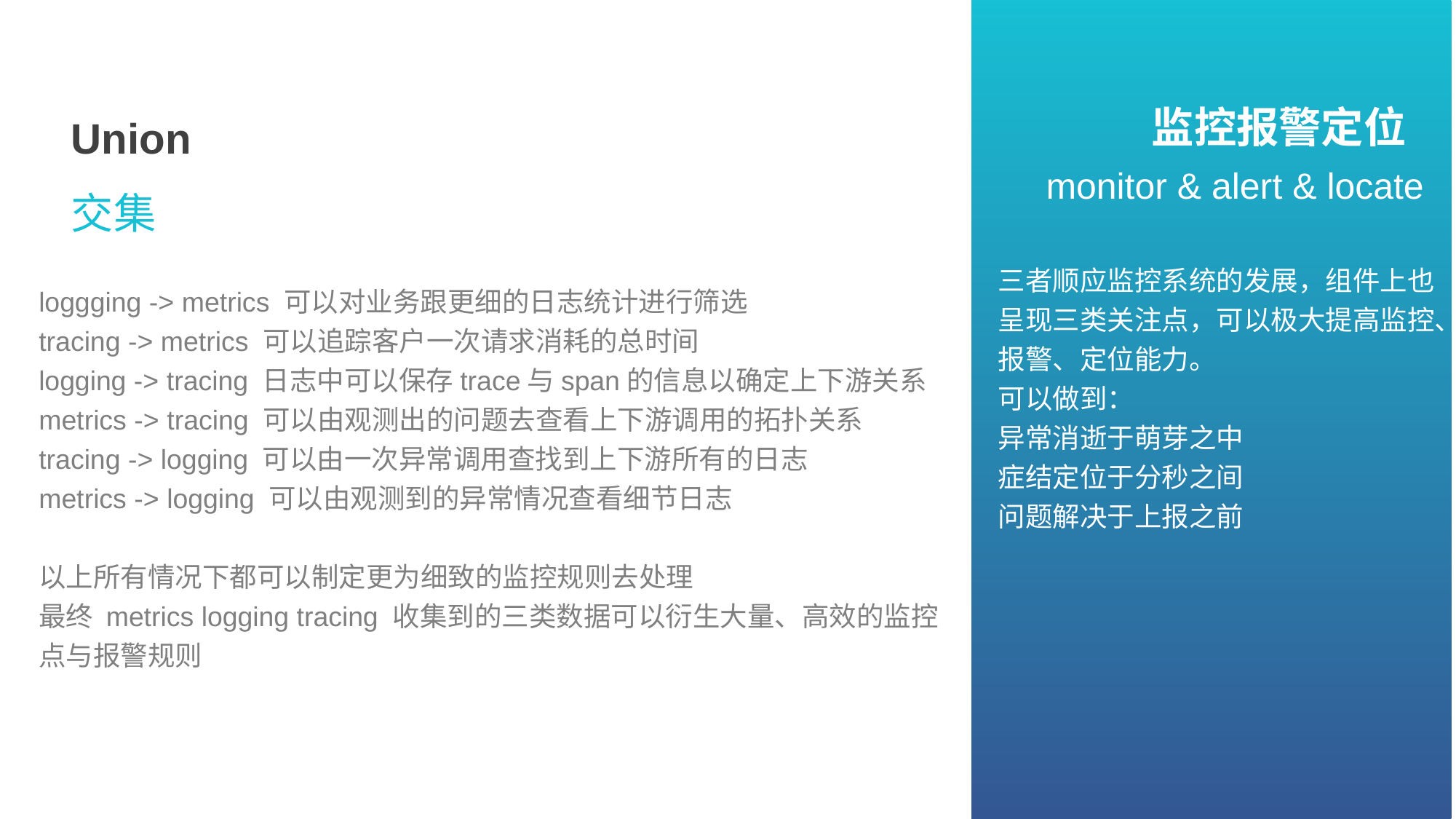

监控报警定位
Union
monitor & alert & locate
交集
三者顺应监控系统的发展，组件上也呈现三类关注点，可以极大提高监控、报警、定位能力。
可以做到：
异常消逝于萌芽之中
症结定位于分秒之间
问题解决于上报之前
loggging -> metrics 可以对业务跟更细的日志统计进行筛选
tracing -> metrics 可以追踪客户一次请求消耗的总时间
logging -> tracing 日志中可以保存trace与span的信息以确定上下游关系
metrics -> tracing 可以由观测出的问题去查看上下游调用的拓扑关系
tracing -> logging 可以由一次异常调用查找到上下游所有的日志
metrics -> logging 可以由观测到的异常情况查看细节日志

以上所有情况下都可以制定更为细致的监控规则去处理
最终 metrics logging tracing 收集到的三类数据可以衍生大量、高效的监控点与报警规则